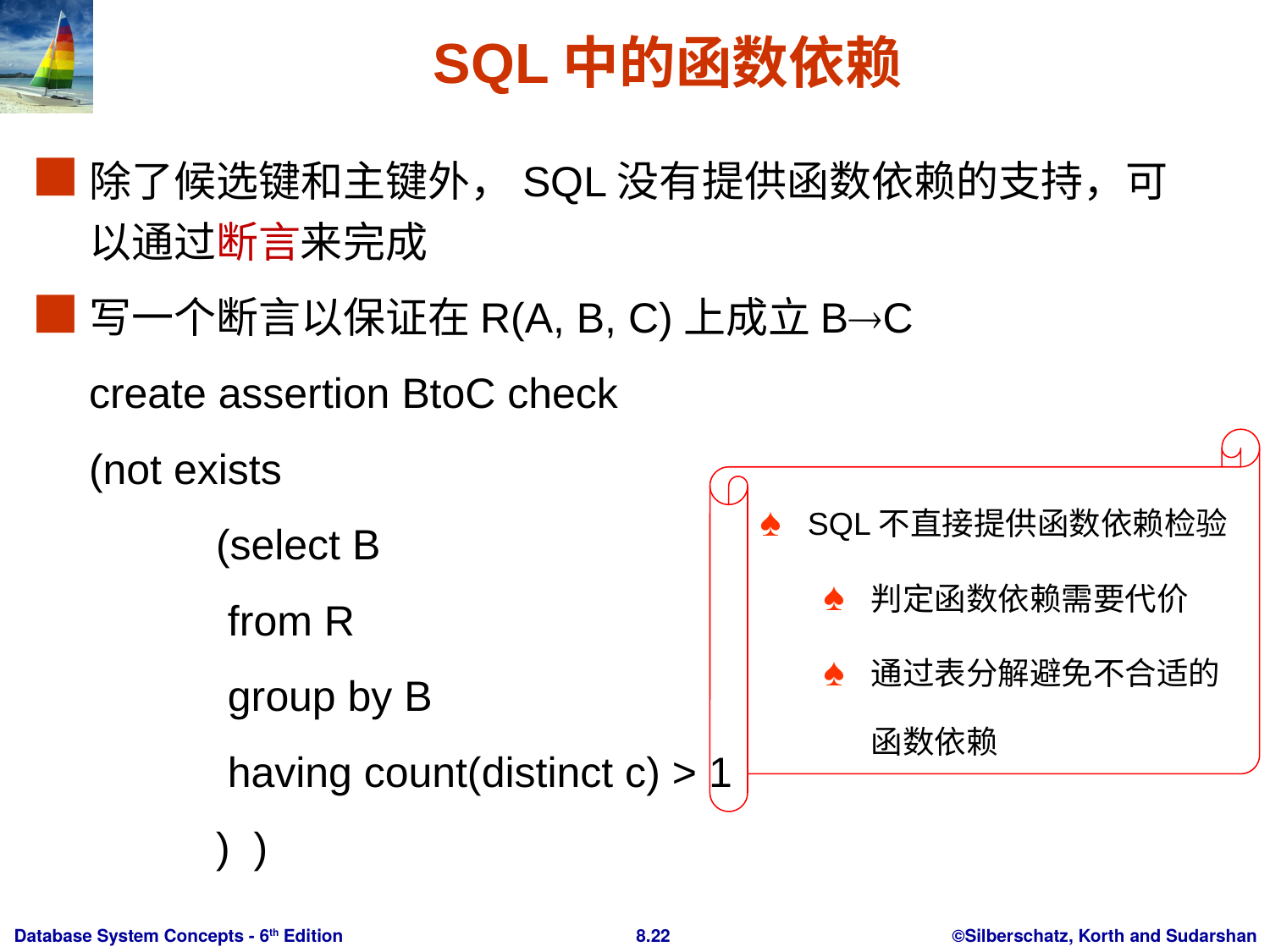

# SQL中的函数依赖
除了候选键和主键外，SQL没有提供函数依赖的支持，可以通过断言来完成
写一个断言以保证在R(A, B, C)上成立B→C
	create assertion BtoC check
	(not exists
		(select B
		 from R
		 group by B
		 having count(distinct c) > 1
		)  )

SQL不直接提供函数依赖检验
判定函数依赖需要代价
通过表分解避免不合适的函数依赖